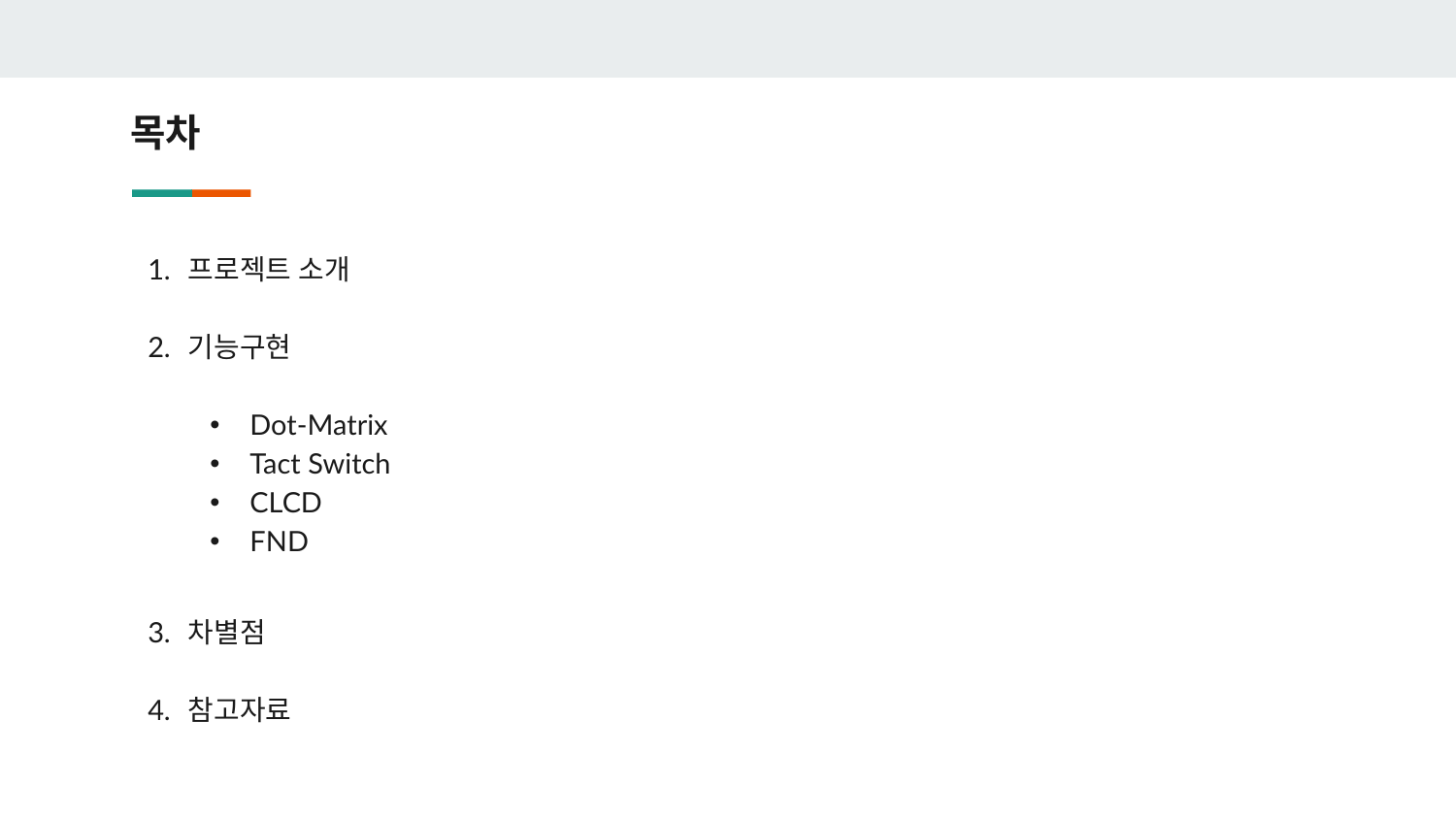

# 목차
프로젝트 소개

기능구현

Dot-Matrix
Tact Switch
CLCD
FND

차별점

참고자료